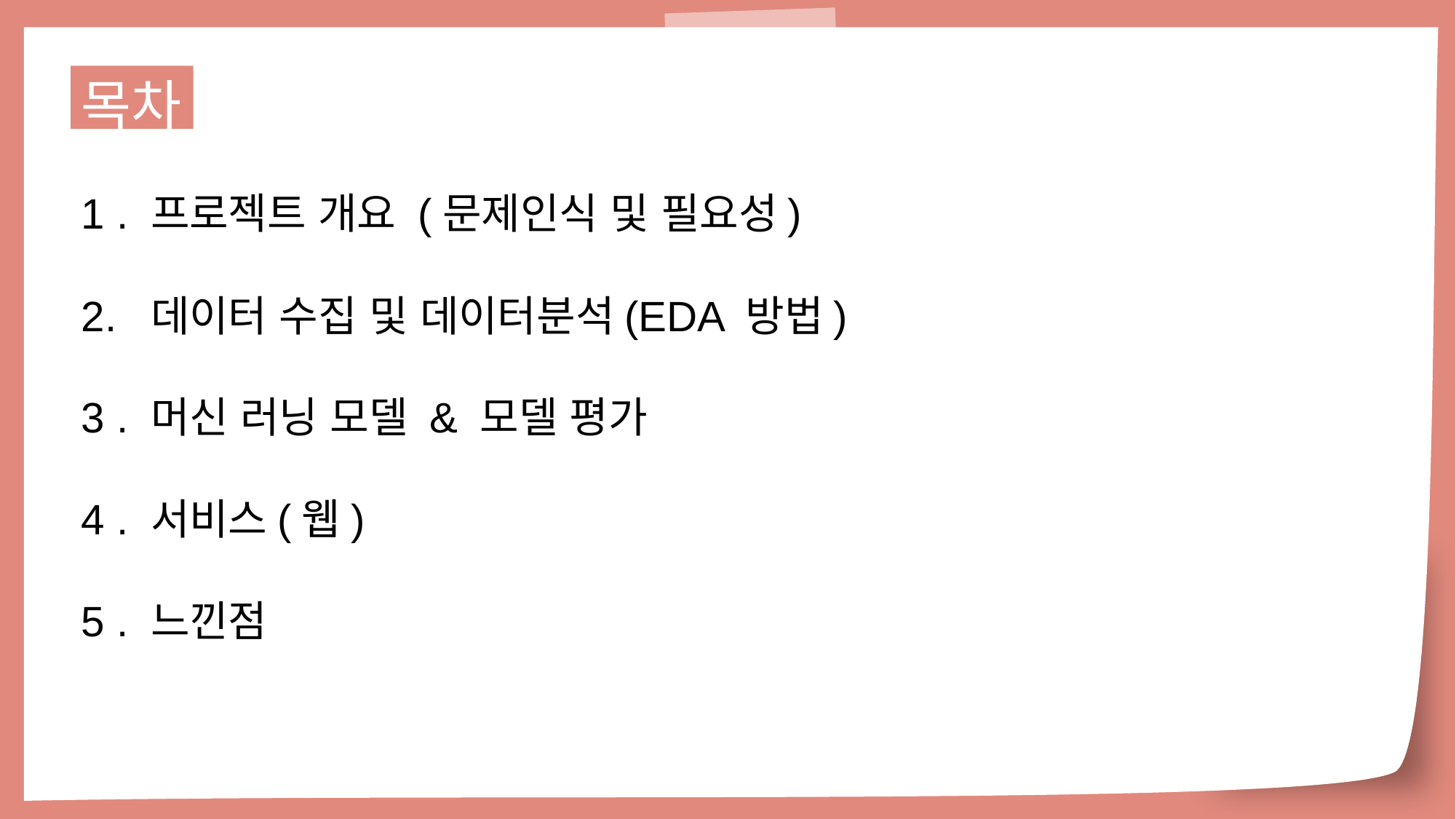

목차
1 . 프로젝트 개요 (문제인식 및 필요성)

2.  데이터 수집 및 데이터분석(EDA 방법)

3 . 머신 러닝 모델 & 모델 평가

4 . 서비스(웹)

5 . 느낀점